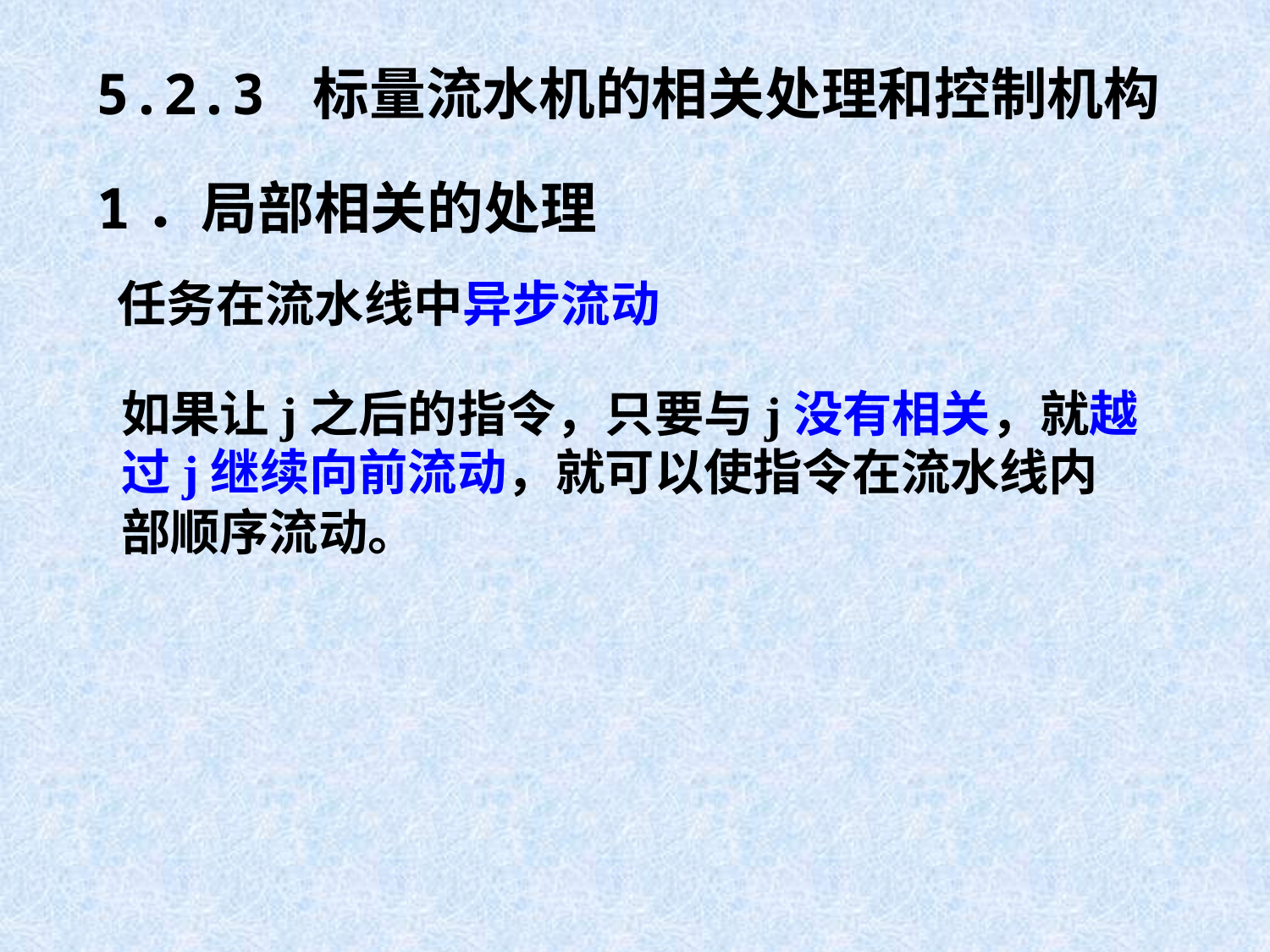

5.2.3 标量流水机的相关处理和控制机构
1．局部相关的处理
任务在流水线中异步流动
如果让j之后的指令，只要与j没有相关，就越过j继续向前流动，就可以使指令在流水线内部顺序流动。